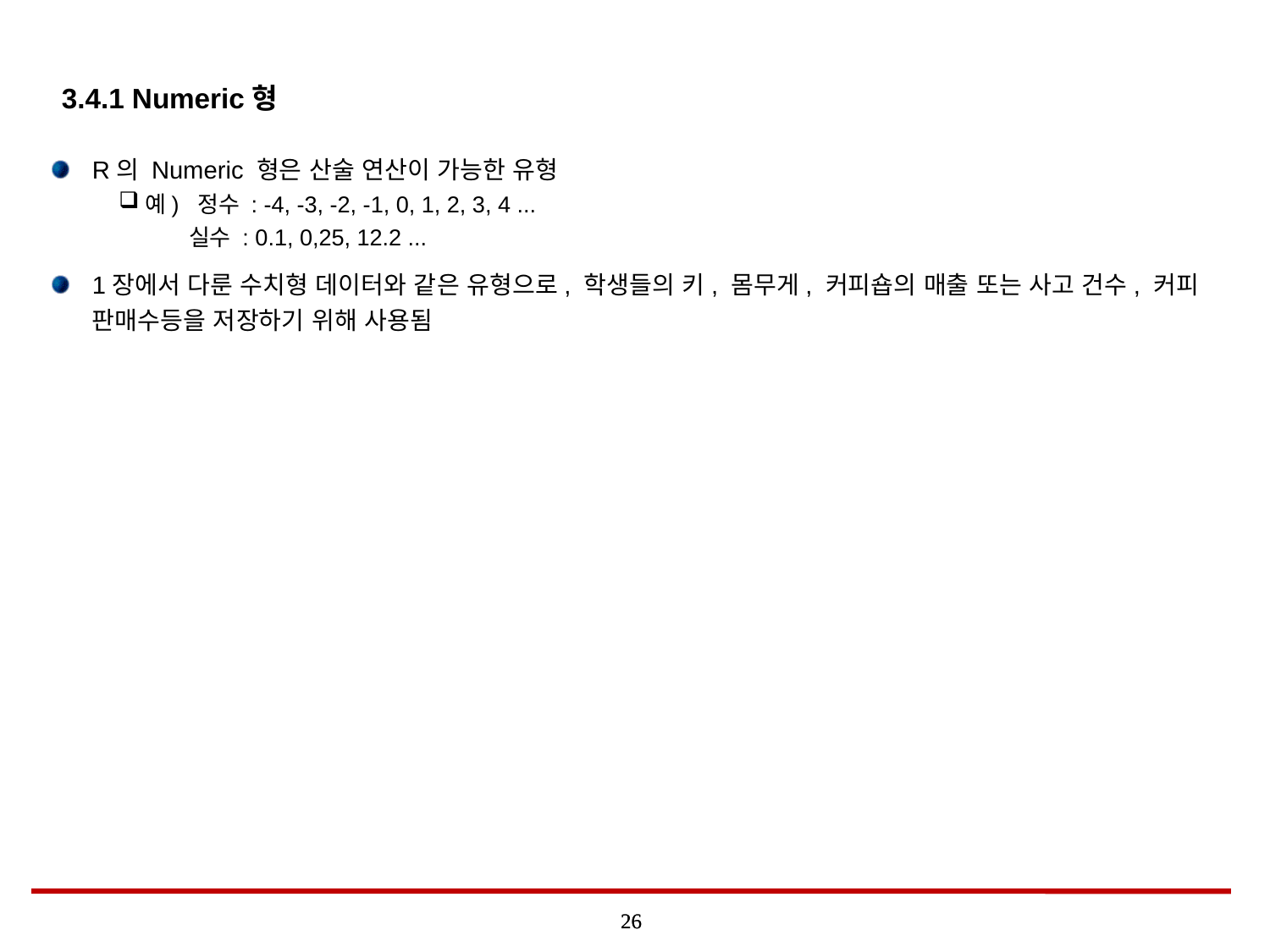

# 3.4.1 Numeric형
R의 Numeric 형은 산술 연산이 가능한 유형
예)  정수 : -4, -3, -2, -1, 0, 1, 2, 3, 4 ...
      실수 : 0.1, 0,25, 12.2 ...
1장에서 다룬 수치형 데이터와 같은 유형으로, 학생들의 키, 몸무게, 커피숍의 매출 또는 사고 건수, 커피 판매수등을 저장하기 위해 사용됨